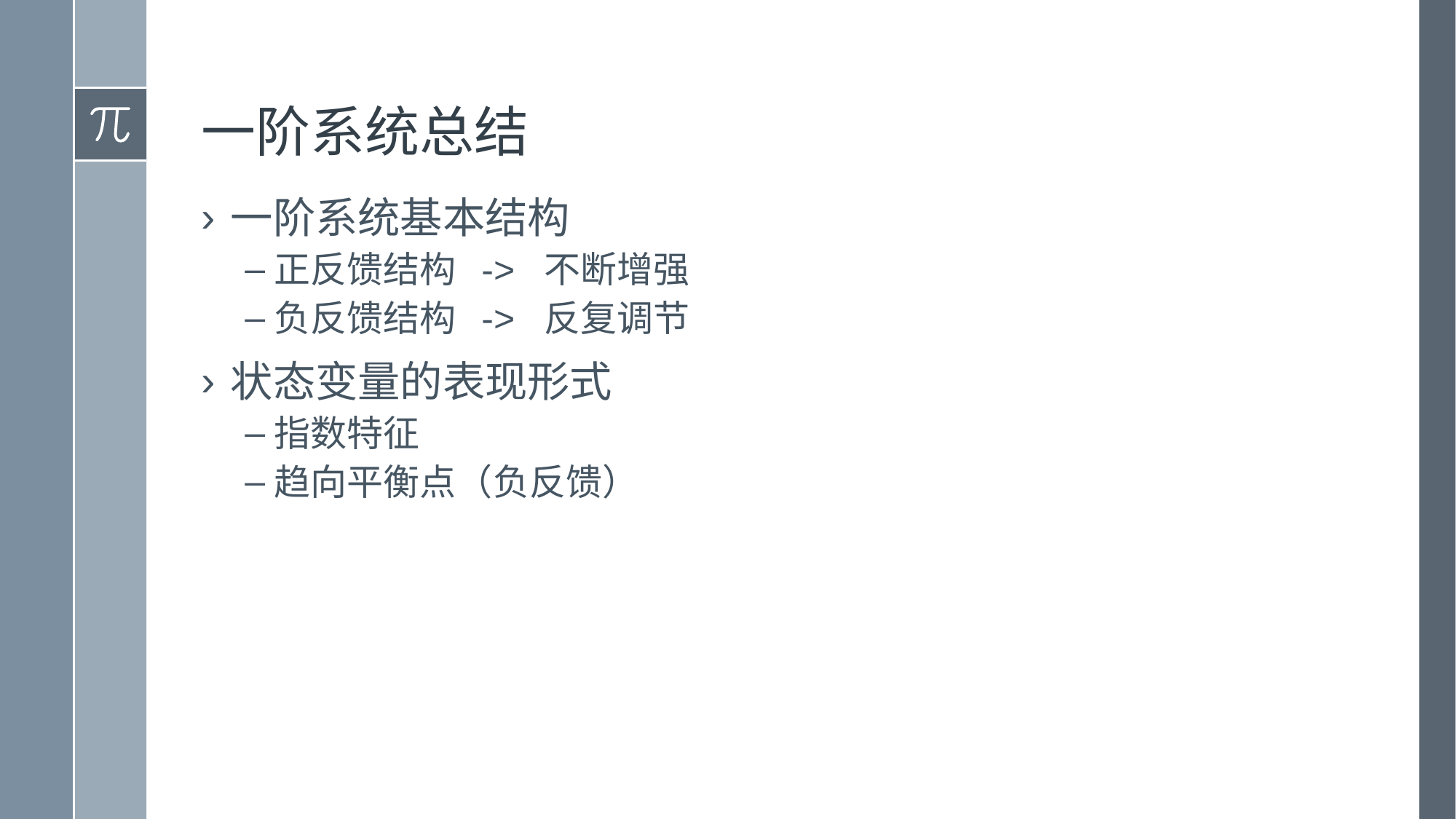

# 一阶系统总结
一阶系统基本结构
正反馈结构  ->  不断增强
负反馈结构  ->  反复调节
状态变量的表现形式
指数特征
趋向平衡点（负反馈）